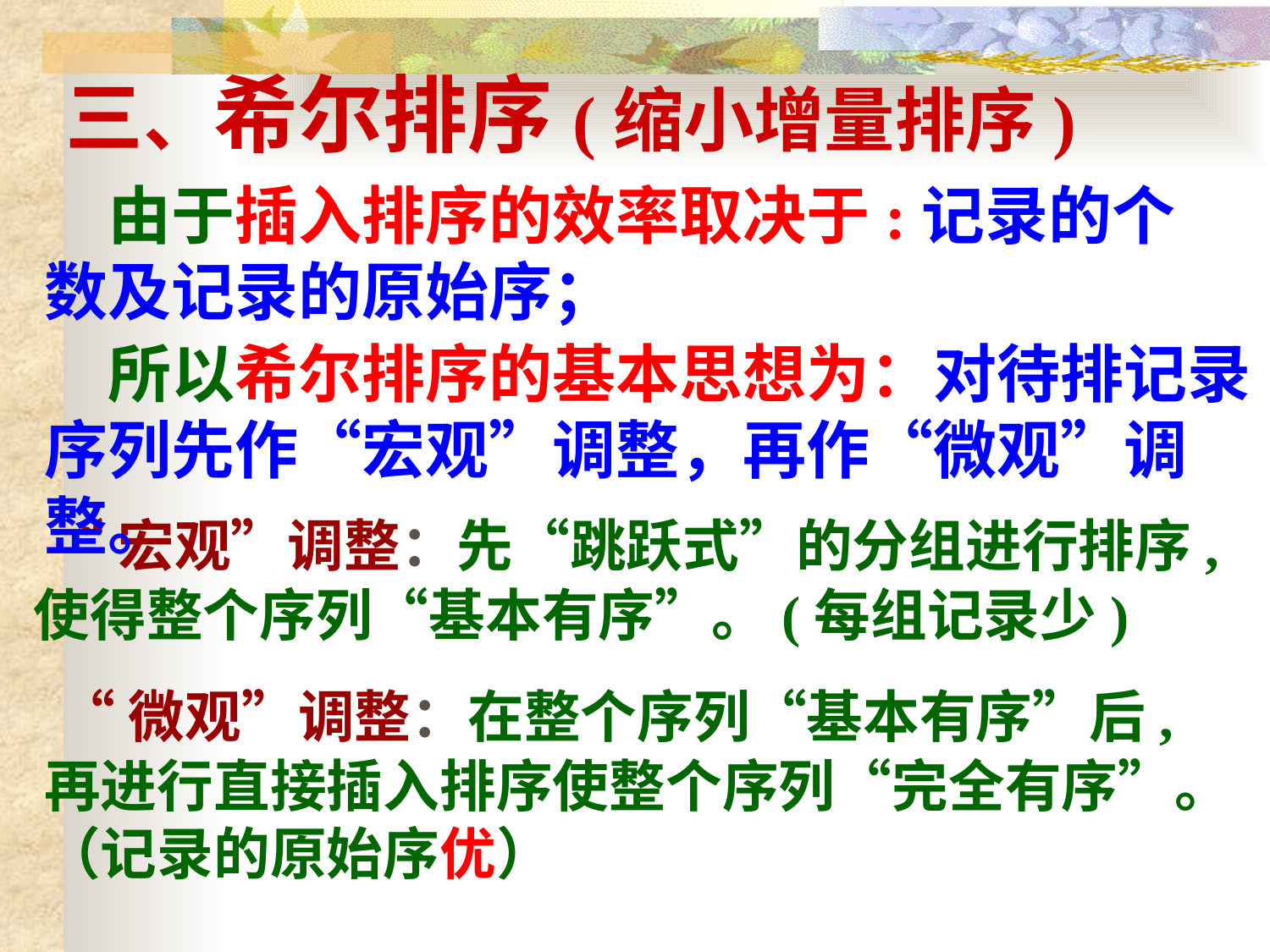

三、希尔排序(缩小增量排序)
　由于插入排序的效率取决于:记录的个数及记录的原始序；
　所以希尔排序的基本思想为：对待排记录序列先作“宏观”调整，再作“微观”调整。
 “宏观”调整：先“跳跃式”的分组进行排序, 使得整个序列“基本有序”。(每组记录少)
 “微观”调整：在整个序列“基本有序”后, 再进行直接插入排序使整个序列“完全有序”。（记录的原始序优）